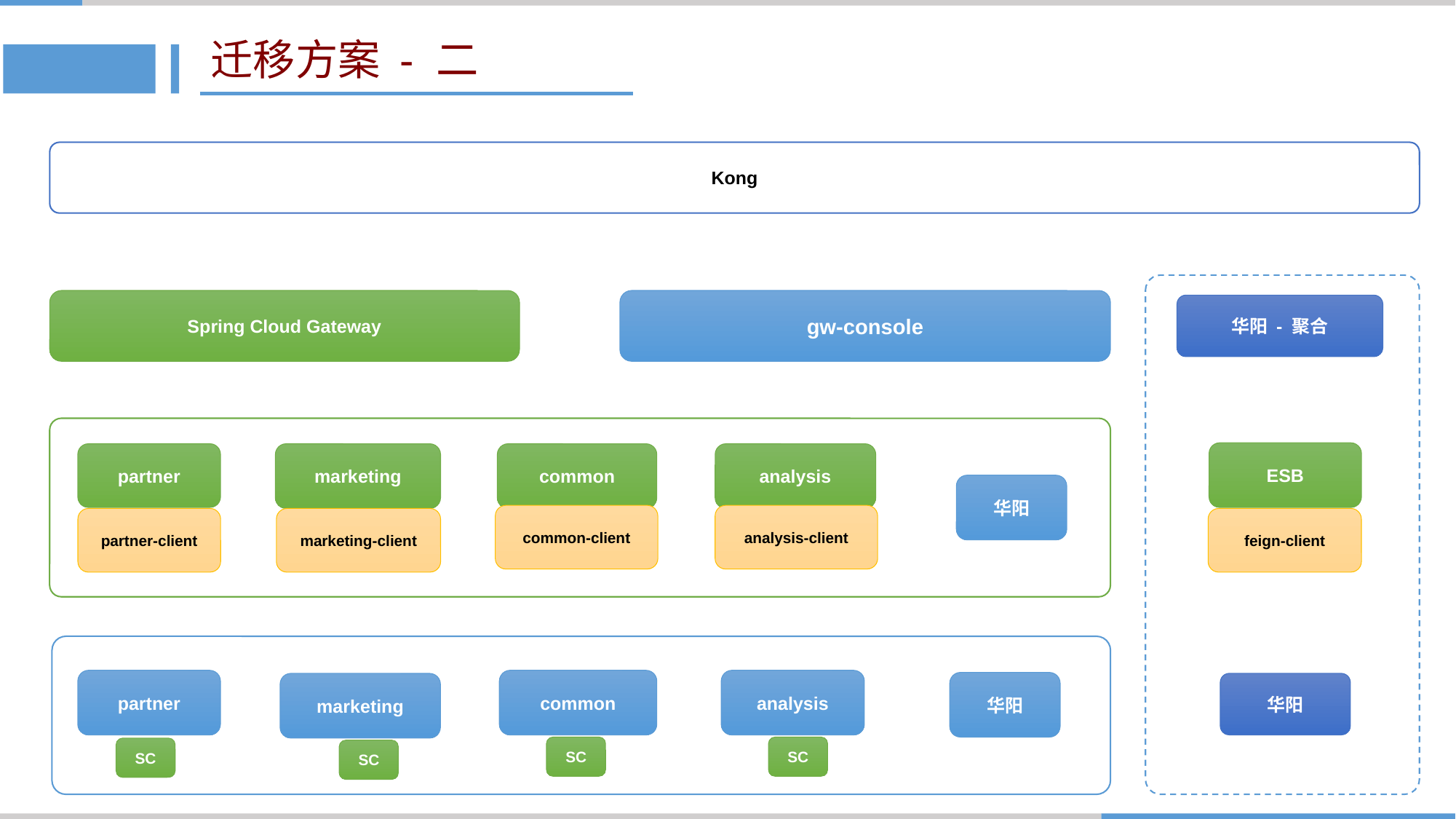

# 迁移方案 - 二

Kong

Spring Cloud Gateway
gw-console
华阳 - 聚合

ESB
partner
marketing
common
analysis
华阳
common-client
analysis-client
partner-client
marketing-client
feign-client

partner
common
analysis
华阳
marketing
华阳
SC
SC
SC
SC